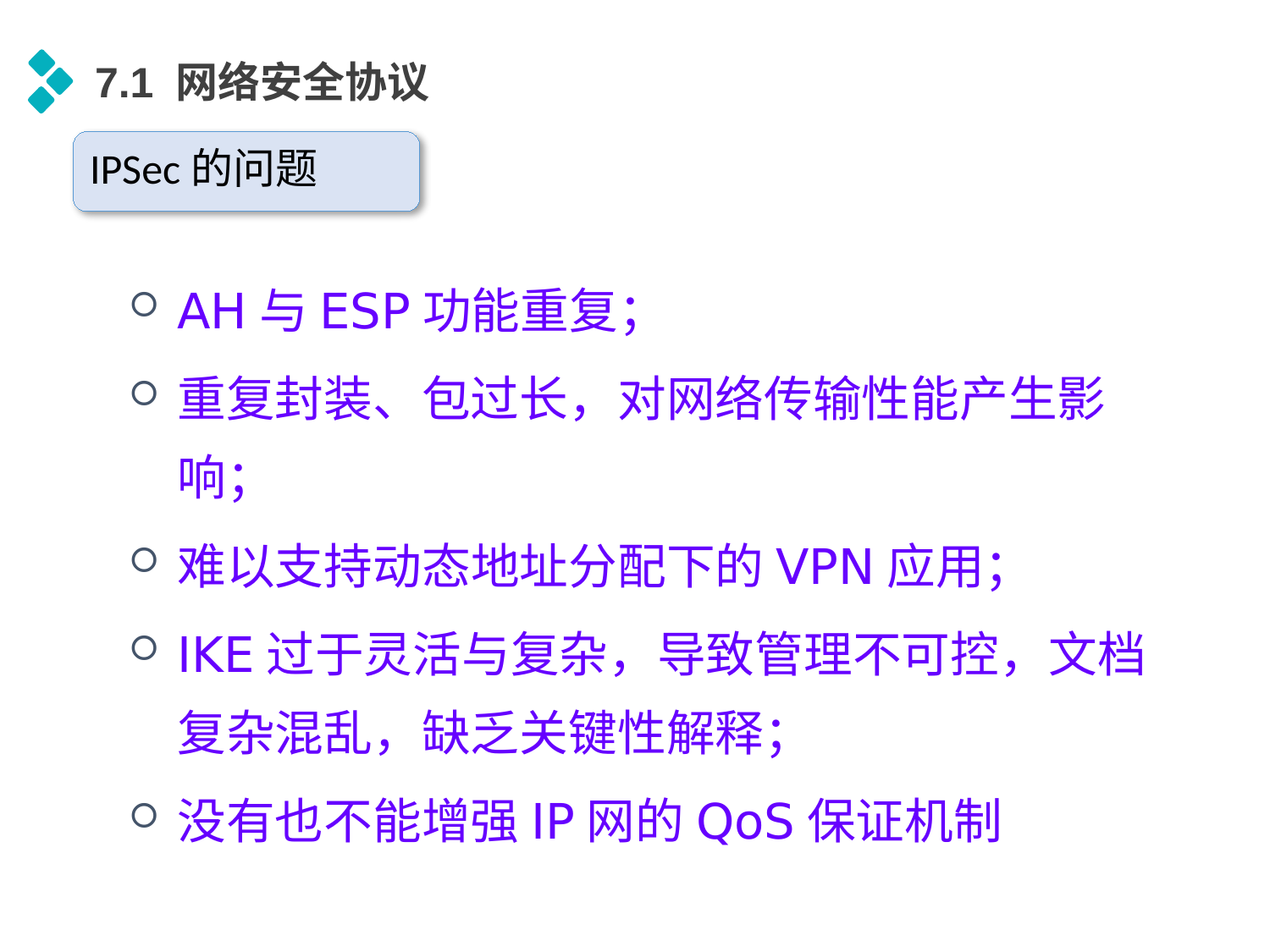

7.1 网络安全协议

IPSec的问题
AH与ESP功能重复；
重复封装、包过长，对网络传输性能产生影响；
难以支持动态地址分配下的VPN应用；
IKE过于灵活与复杂，导致管理不可控，文档复杂混乱，缺乏关键性解释；
没有也不能增强IP网的QoS保证机制